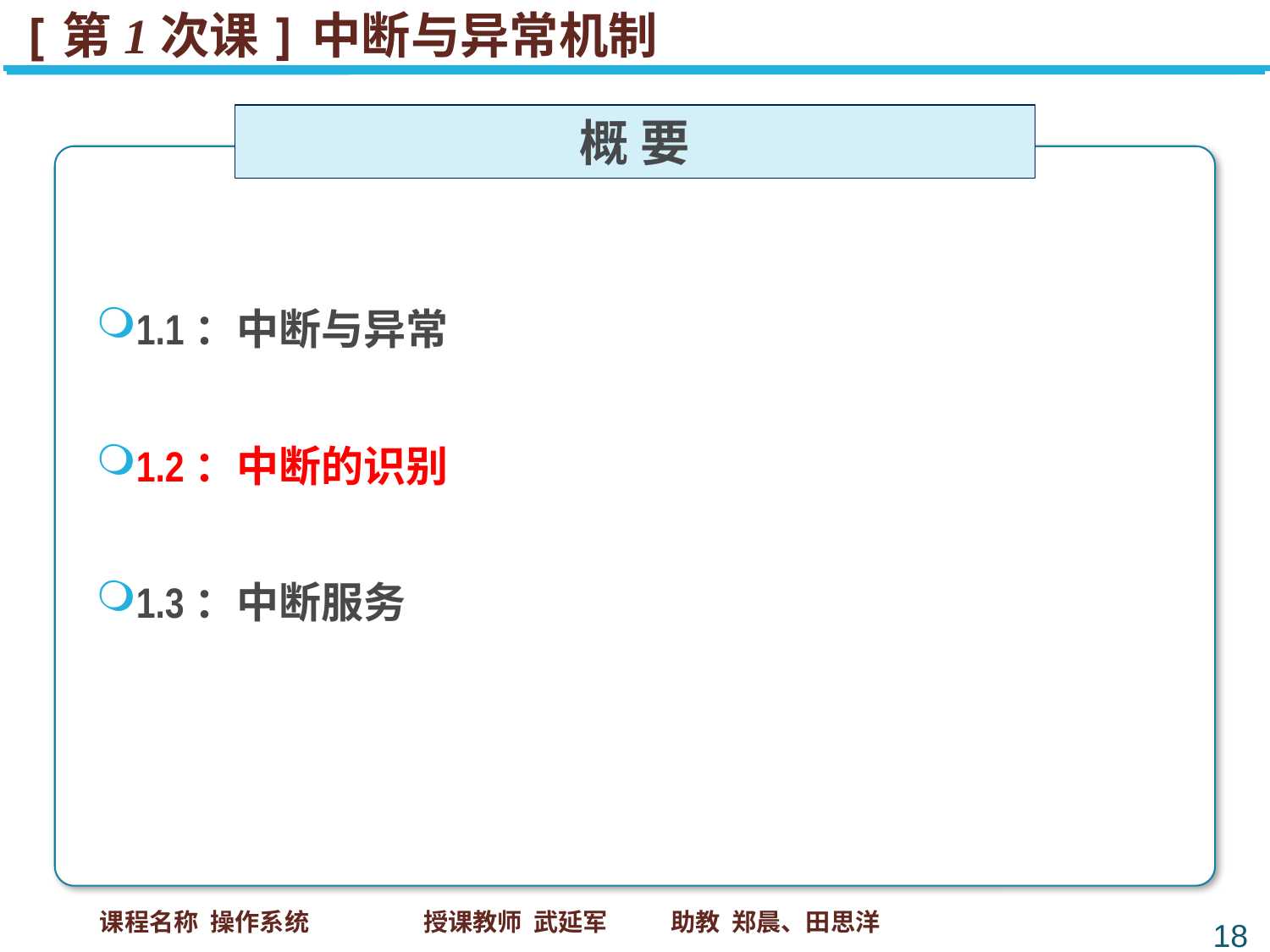

[第1次课]中断与异常机制

概 要

1.1：中断与异常

1.2：中断的识别

1.3：中断服务
课程名称  操作系统                    授课教师  武延军           助教  郑晨、田思洋
18